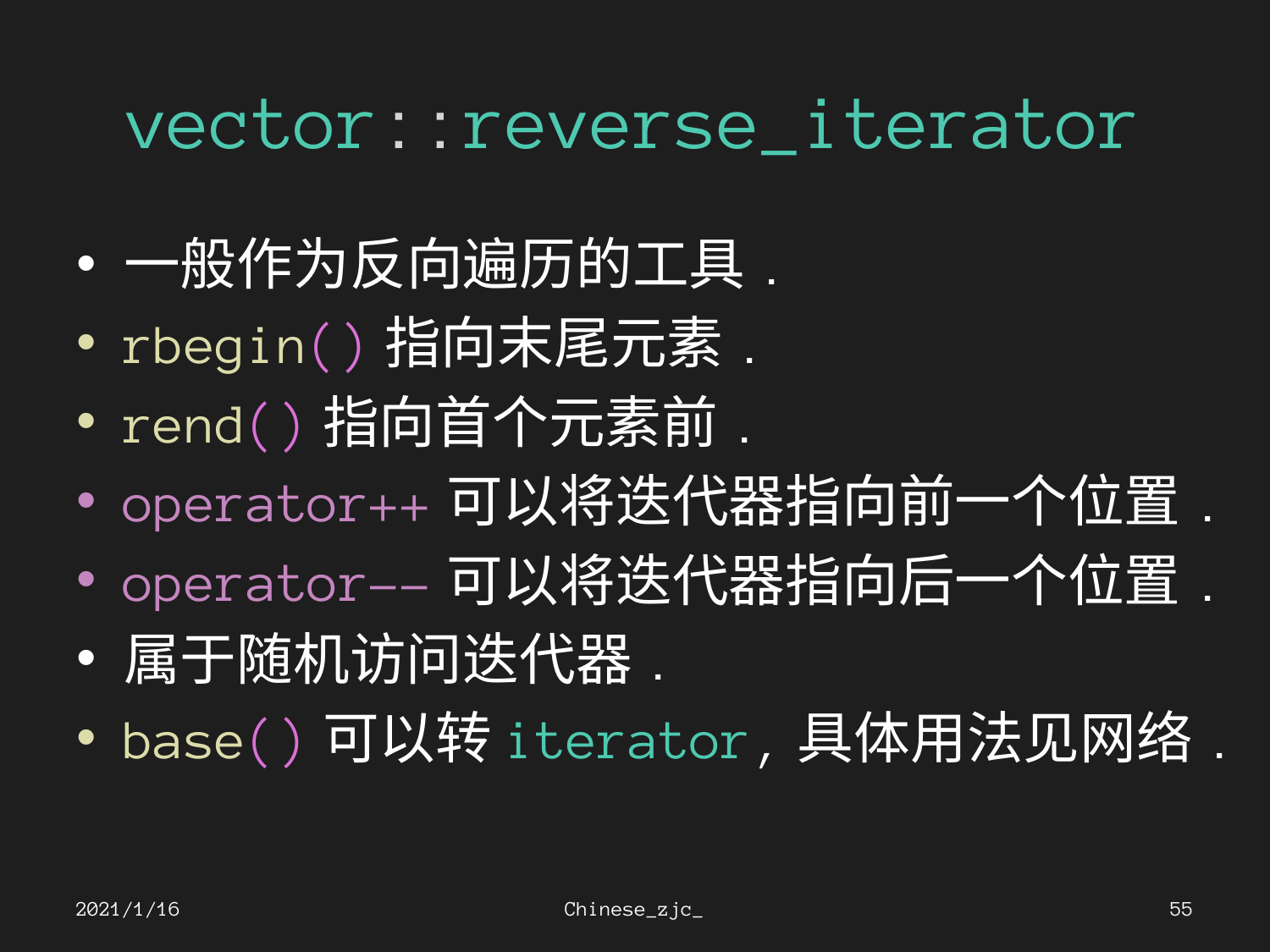

# vector::reverse_iterator
一般作为反向遍历的工具.
rbegin()指向末尾元素.
rend()指向首个元素前.
operator++可以将迭代器指向前一个位置.
operator--可以将迭代器指向后一个位置.
属于随机访问迭代器.
base()可以转iterator,具体用法见网络.

2021/1/16
Chinese_zjc_
55